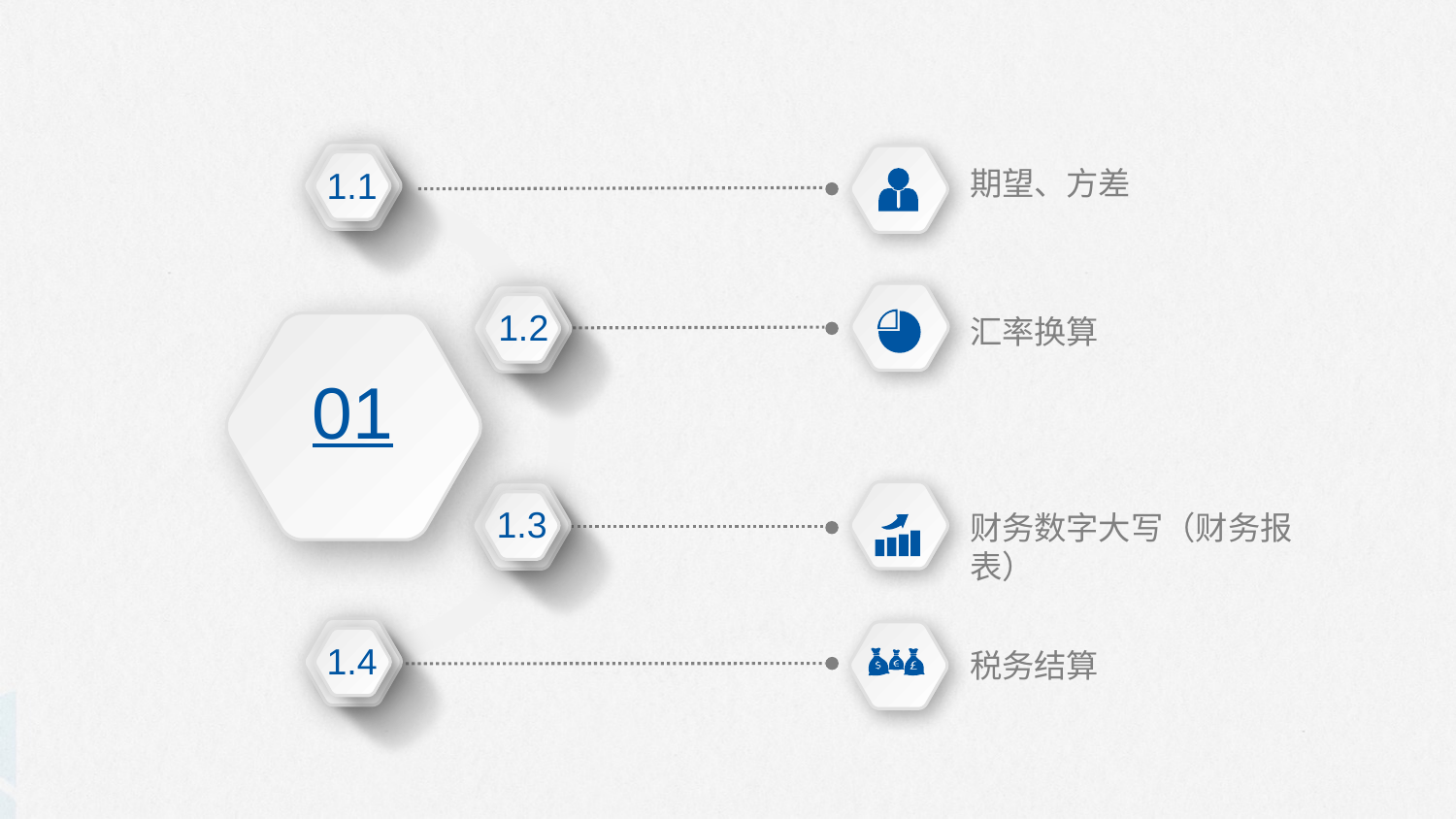

1.1

期望、方差

1.2

汇率换算

01

1.3

财务数字大写（财务报表）

1.4

税务结算